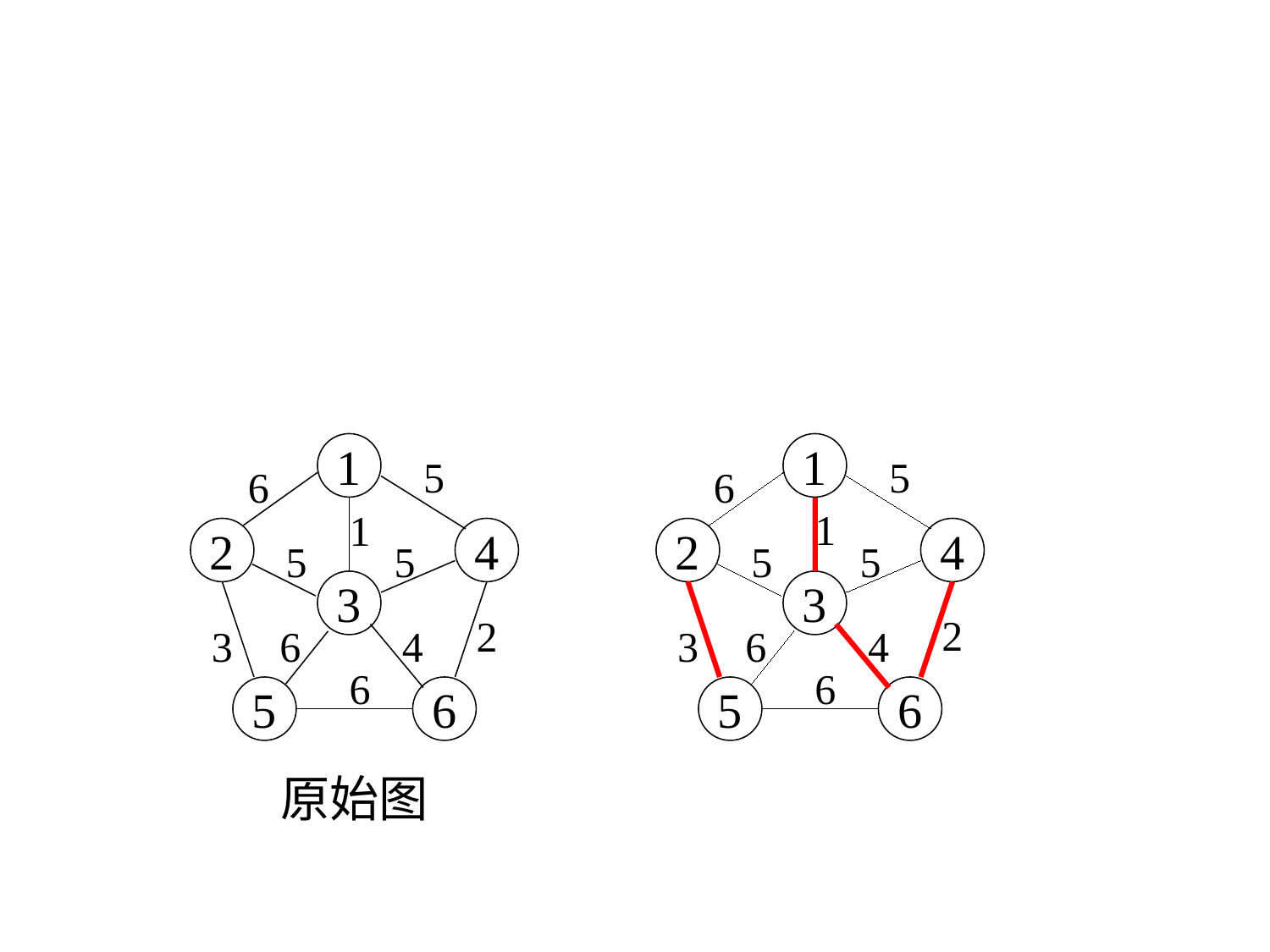

#
1

5
6
1
5
5
2
3
6
4
6

2

4

3

5

6

1

5
6

1
2

4

5
5

3

2
3
6
4

6
5

6

原始图